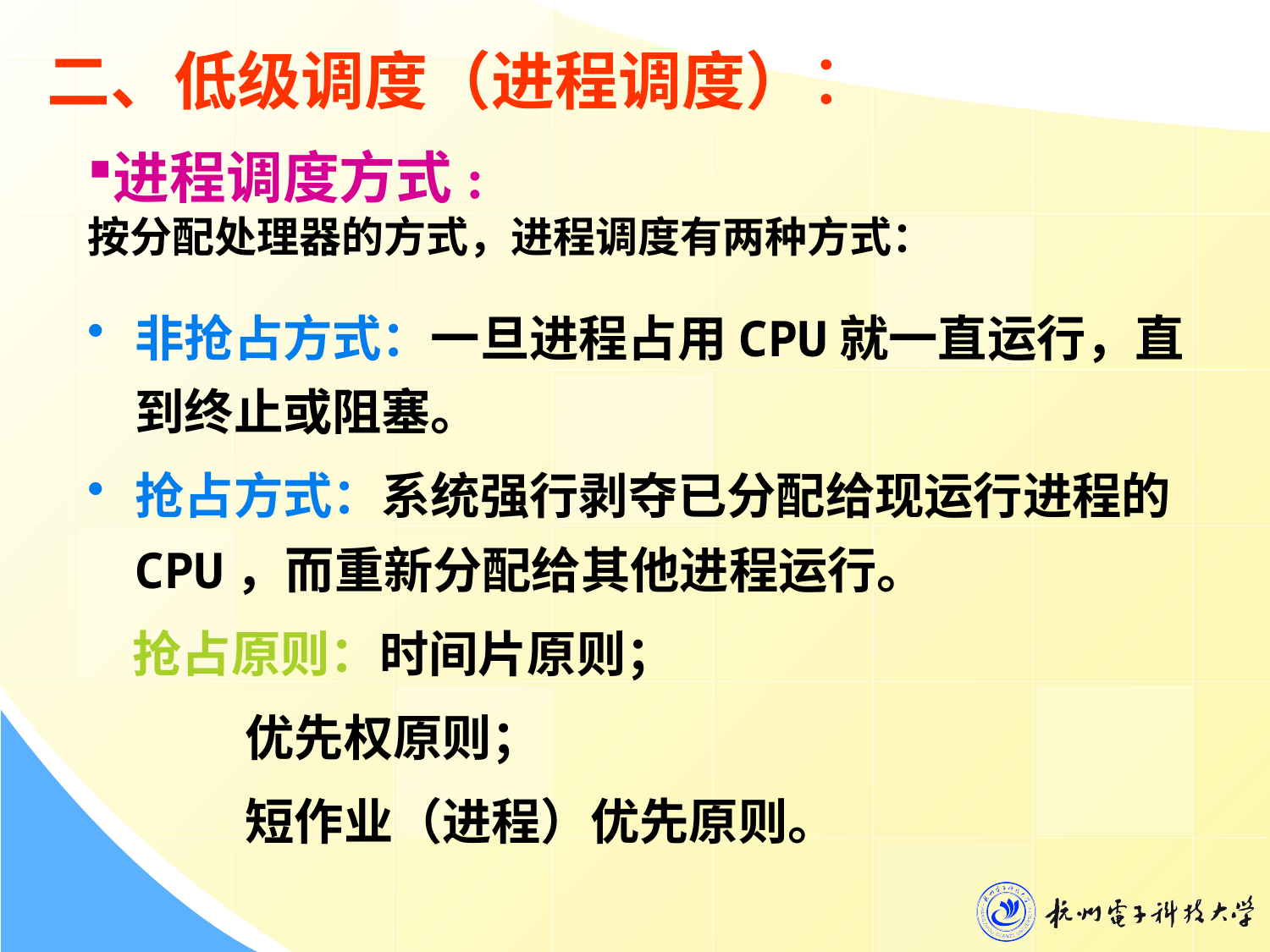

二、低级调度（进程调度）：
进程调度方式:
按分配处理器的方式，进程调度有两种方式：
非抢占方式：一旦进程占用CPU就一直运行，直到终止或阻塞。
抢占方式：系统强行剥夺已分配给现运行进程的CPU，而重新分配给其他进程运行。
   抢占原则：时间片原则；
             优先权原则；
             短作业（进程）优先原则。